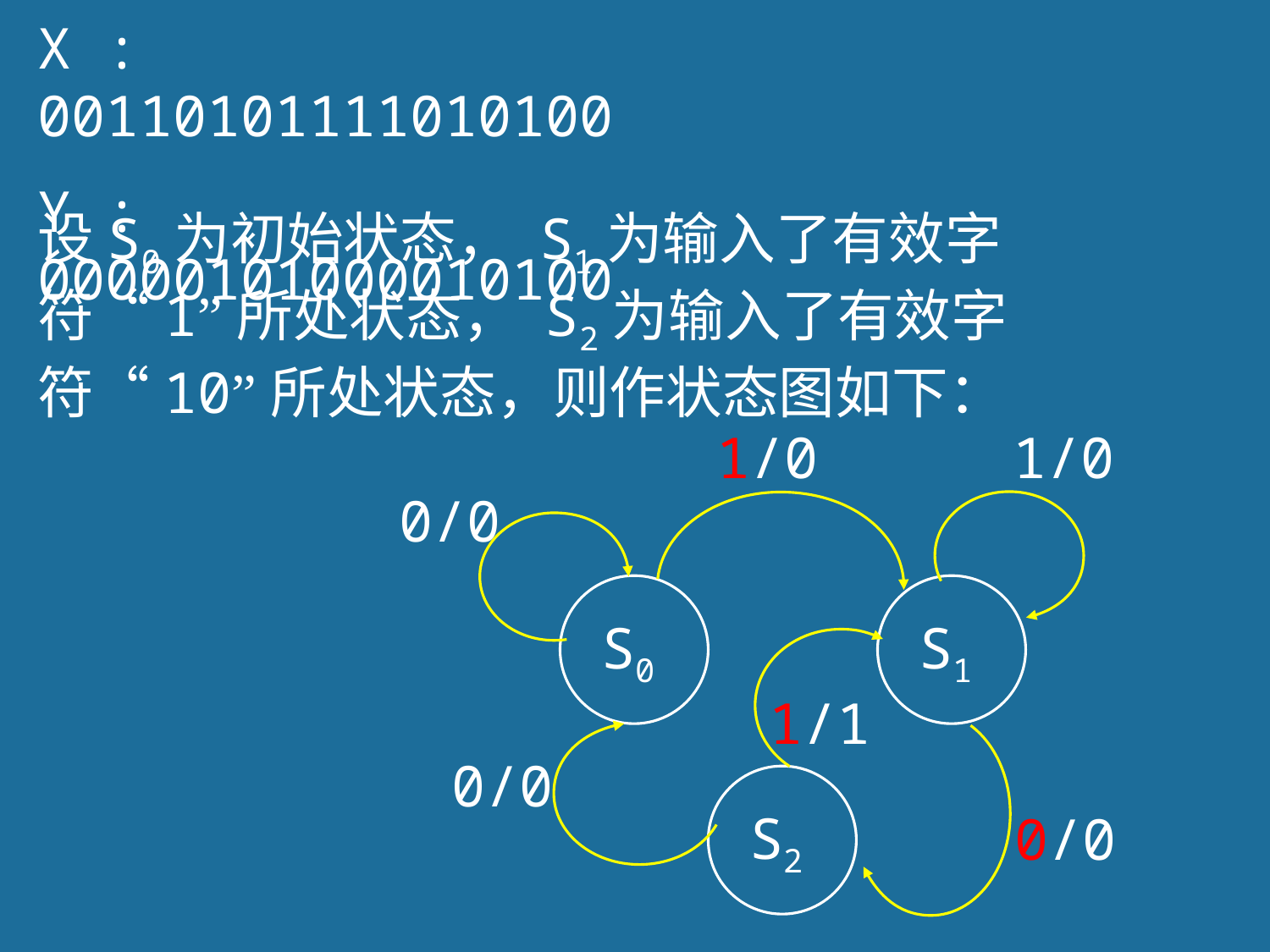

X : 00110101111010100
Y : 00000101000010100
设S0为初始状态， S1为输入了有效字符“1”所处状态， S2为输入了有效字符“10”所处状态，则作状态图如下：
1/0

1/0

0/0

S0
S1

S2

1/1

0/0

0/0
44